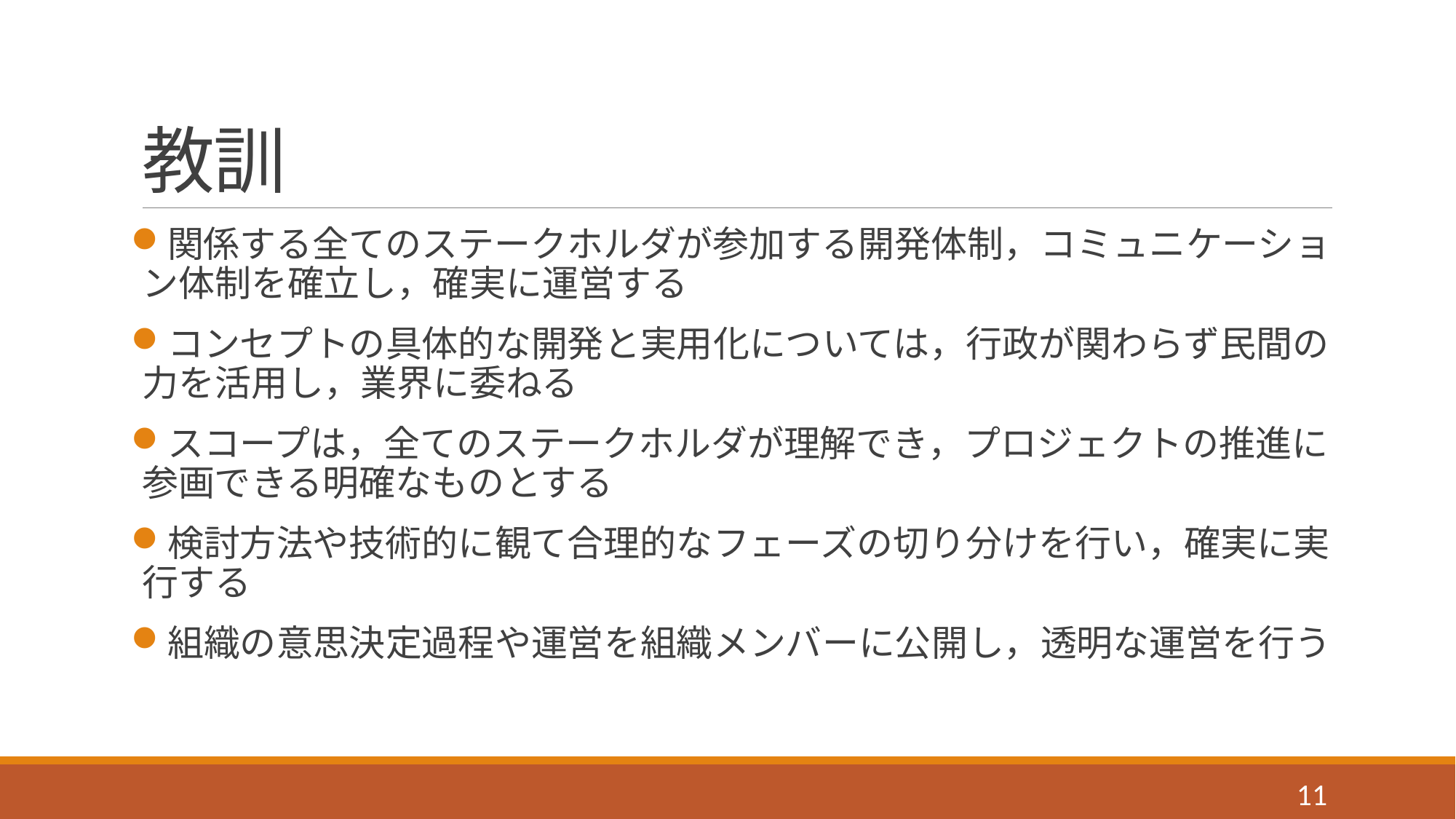

# 教訓
関係する全てのステークホルダが参加する開発体制，コミュニケーション体制を確立し，確実に運営する
コンセプトの具体的な開発と実用化については，行政が関わらず民間の力を活用し，業界に委ねる
スコープは，全てのステークホルダが理解でき，プロジェクトの推進に参画できる明確なものとする
検討方法や技術的に観て合理的なフェーズの切り分けを行い，確実に実行する
組織の意思決定過程や運営を組織メンバーに公開し，透明な運営を行う
11